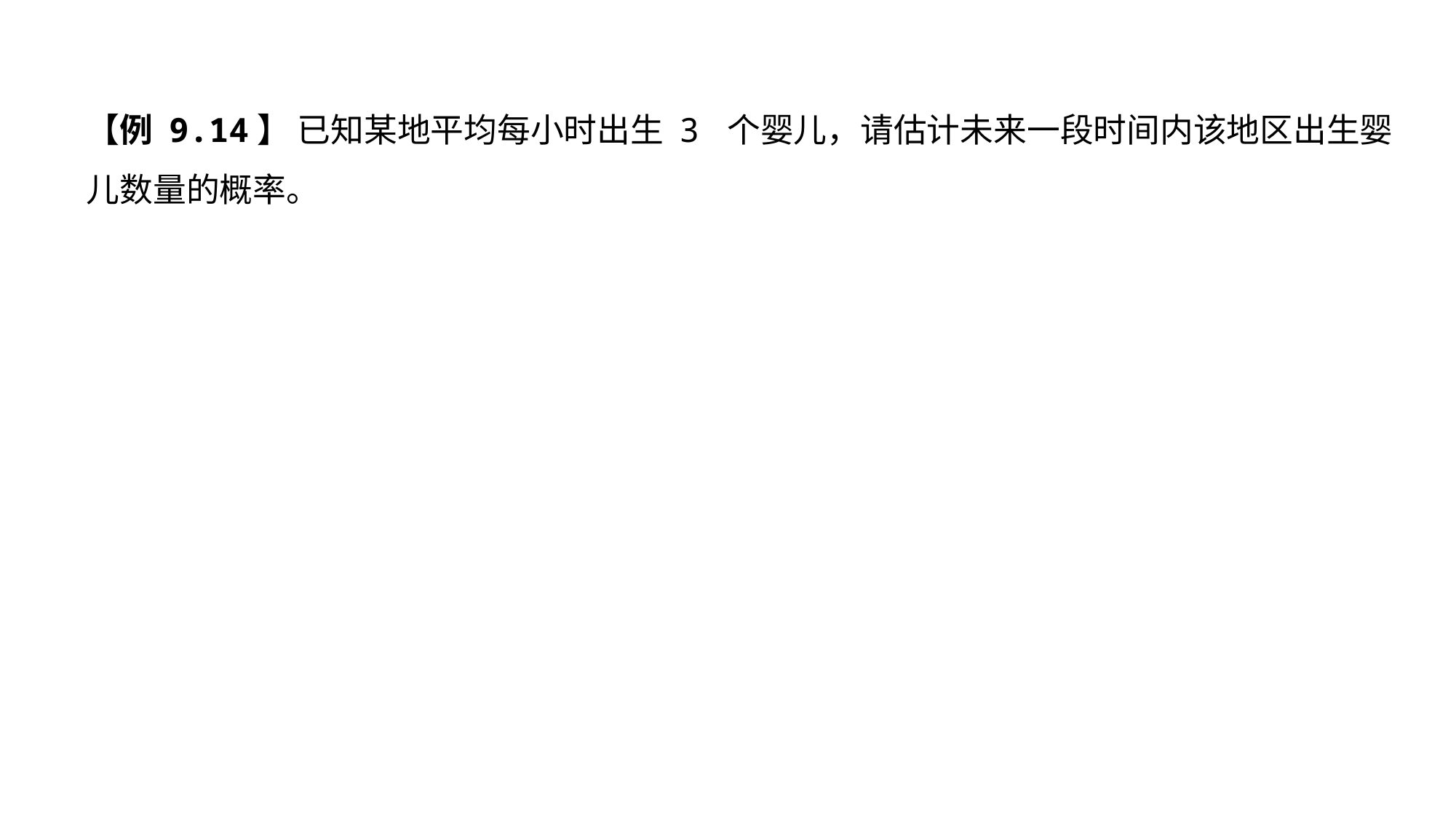

【例 9.14】 已知某地平均每小时出生 3 个婴儿，请估计未来一段时间内该地区出生婴儿数量的概率。